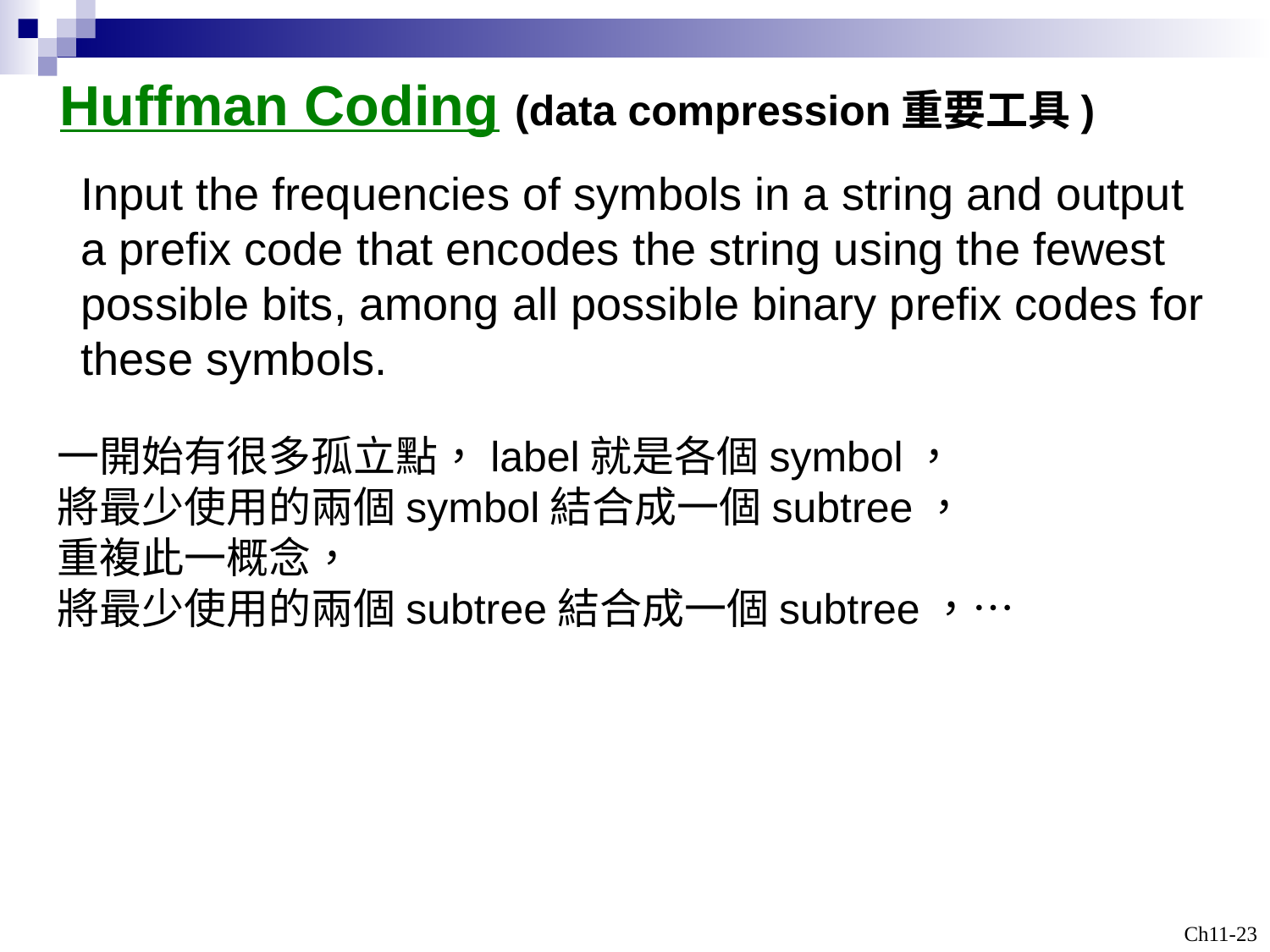

Huffman Coding (data compression重要工具)
Input the frequencies of symbols in a string and output
a prefix code that encodes the string using the fewest
possible bits, among all possible binary prefix codes for
these symbols.
一開始有很多孤立點，label就是各個symbol，
將最少使用的兩個symbol結合成一個subtree，
重複此一概念，
將最少使用的兩個subtree結合成一個subtree，…
Ch11-23